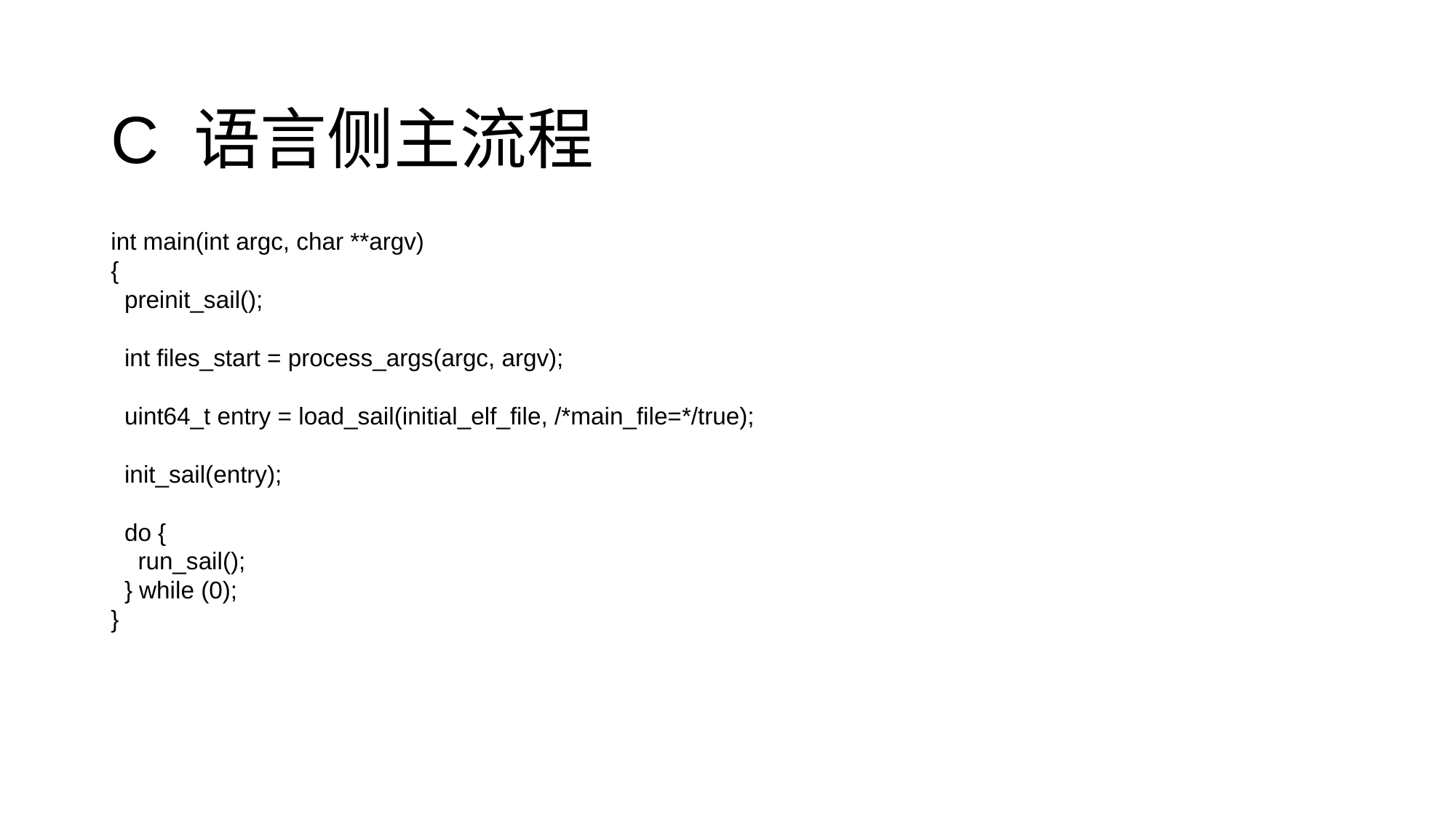

# C 语言侧主流程
int main(int argc, char **argv)
{
  preinit_sail();

  int files_start = process_args(argc, argv);

  uint64_t entry = load_sail(initial_elf_file, /*main_file=*/true);

  init_sail(entry);

  do {
    run_sail();
  } while (0);
}